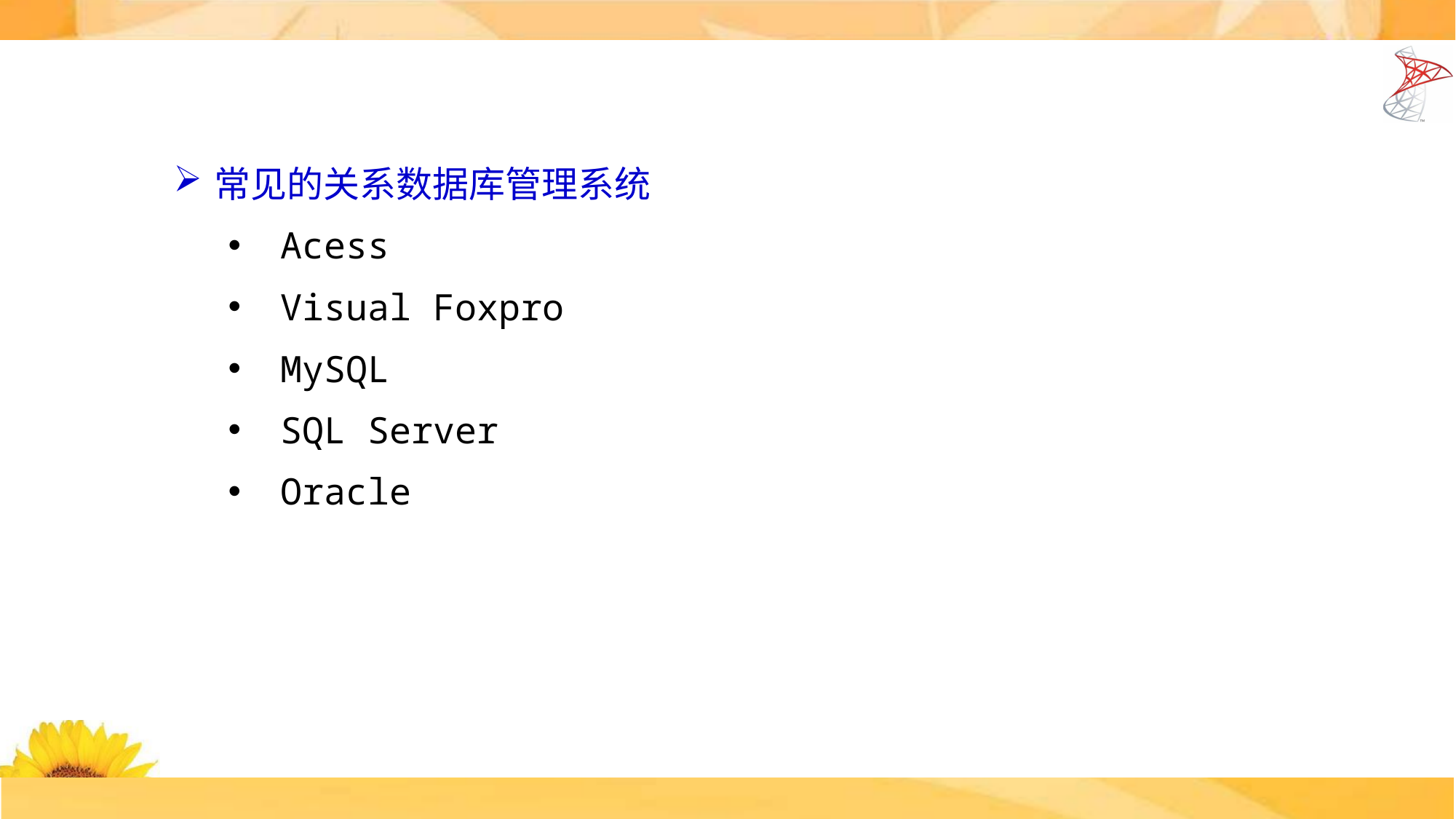

常见的关系数据库管理系统
Acess
Visual Foxpro
MySQL
SQL Server
Oracle